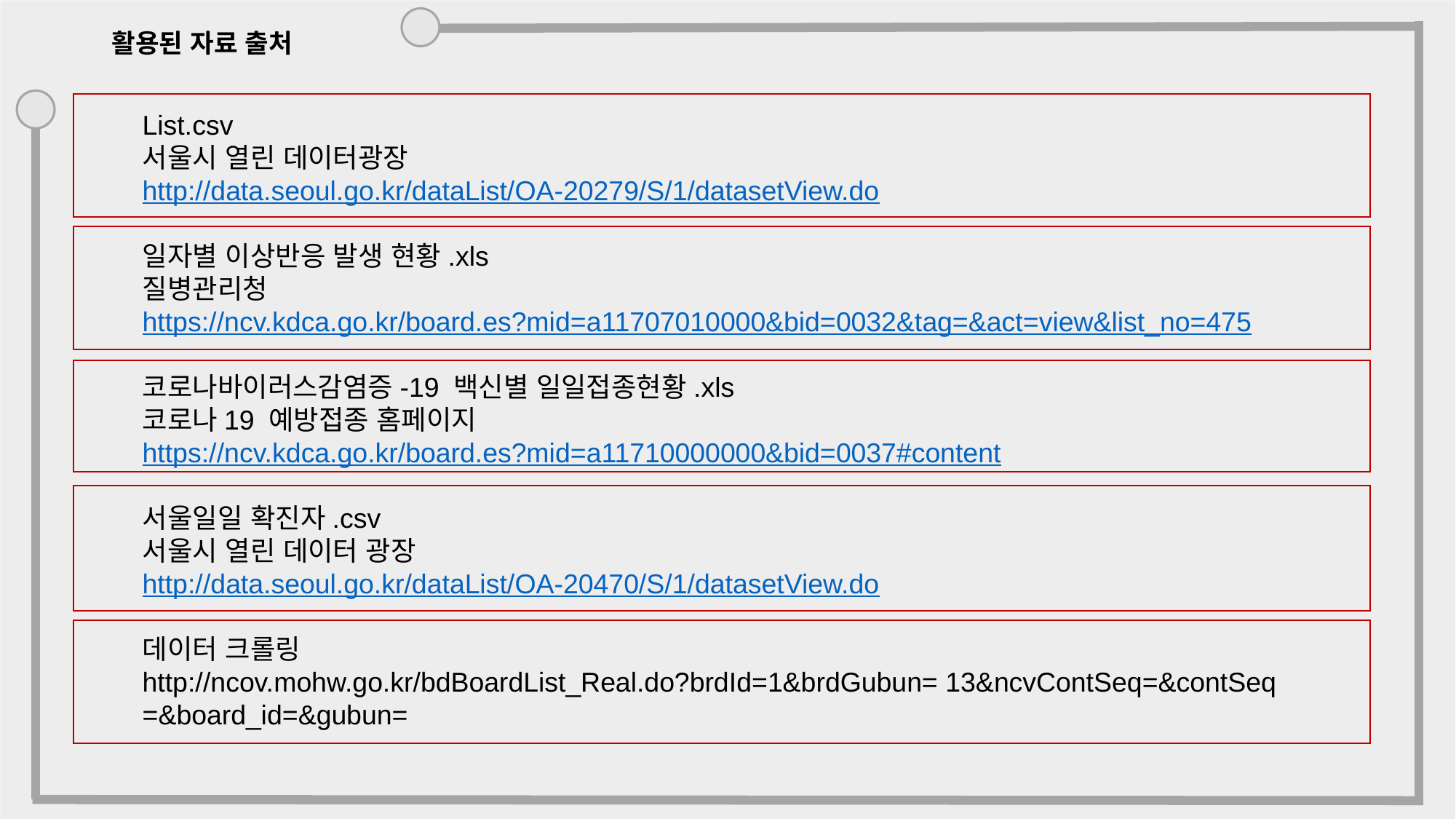

활용된 자료 출처

List.csv
서울시 열린 데이터광장
http://data.seoul.go.kr/dataList/OA-20279/S/1/datasetView.do

일자별 이상반응 발생 현황.xls
질병관리청
https://ncv.kdca.go.kr/board.es?mid=a11707010000&bid=0032&tag=&act=view&list_no=475

코로나바이러스감염증-19 백신별 일일접종현황.xls
코로나19 예방접종 홈페이지
https://ncv.kdca.go.kr/board.es?mid=a11710000000&bid=0037#content

서울일일 확진자.csv
서울시 열린 데이터 광장
http://data.seoul.go.kr/dataList/OA-20470/S/1/datasetView.do

데이터 크롤링
http://ncov.mohw.go.kr/bdBoardList_Real.do?brdId=1&brdGubun= 13&ncvContSeq=&contSeq
=&board_id=&gubun=